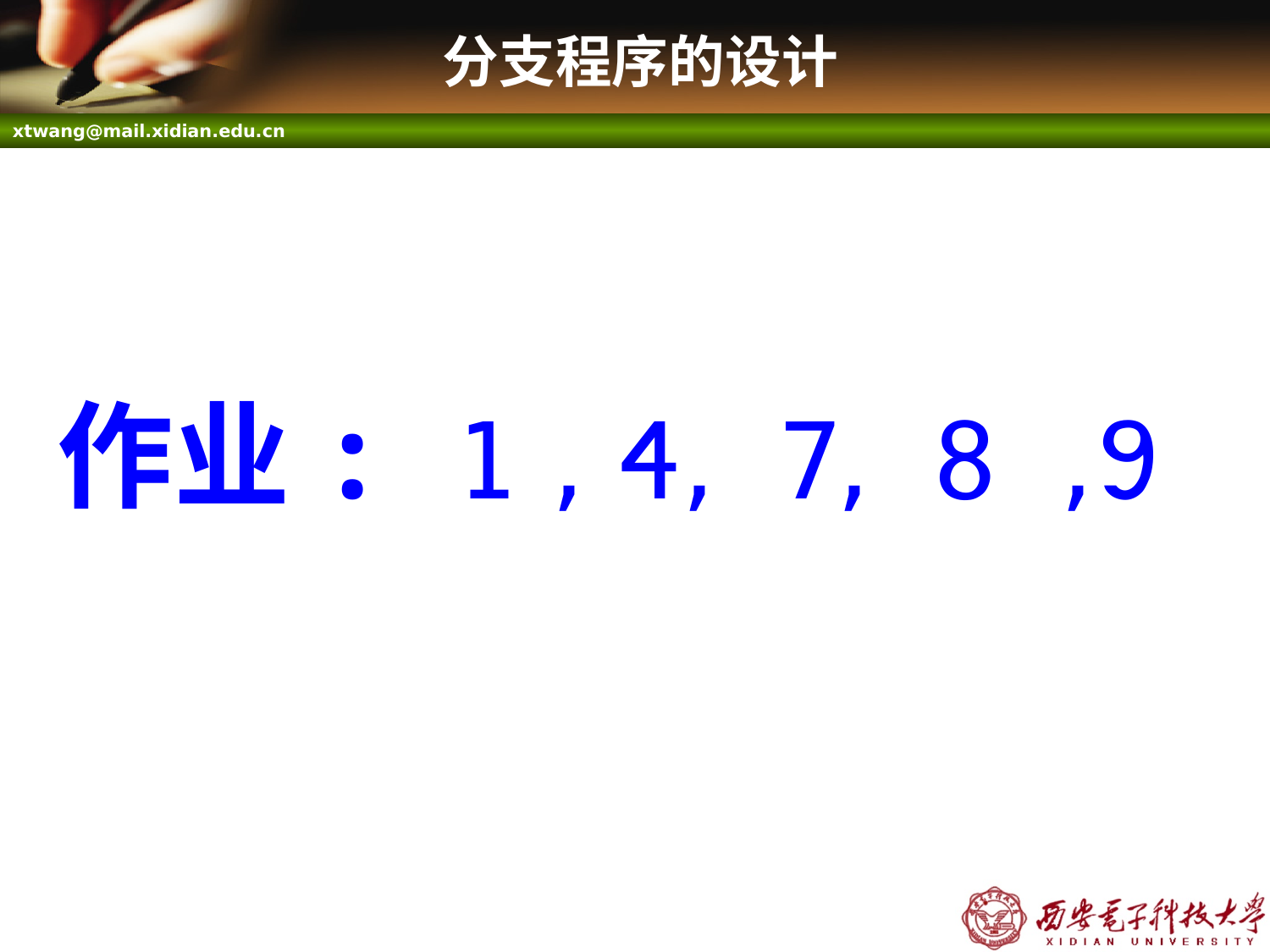

# 分支程序的设计
作业: 1 , 4,  7,  8  ,9